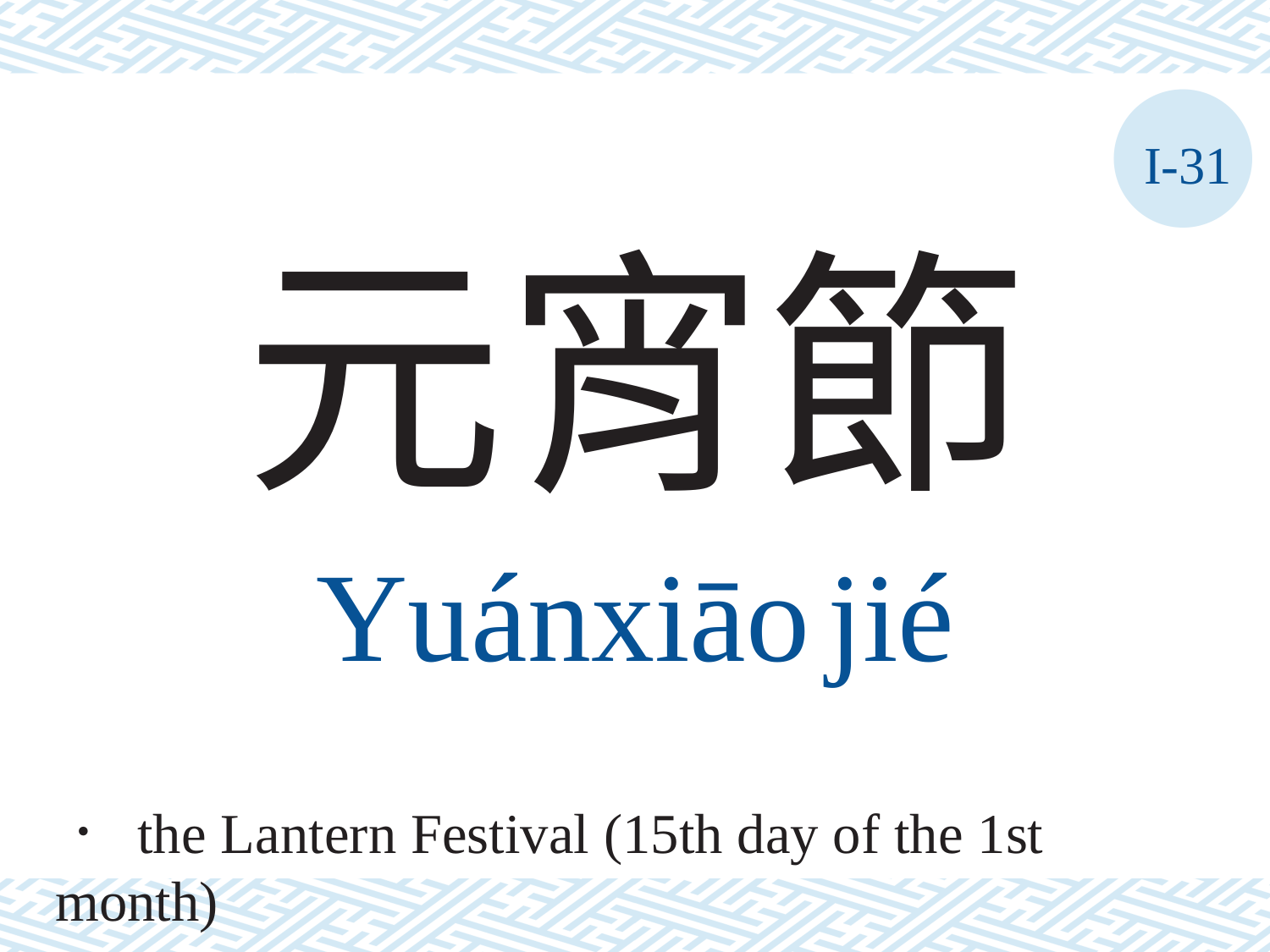

I-31
元宵節
Yuánxiāo	jié
． the Lantern Festival (15th day of the 1st month)